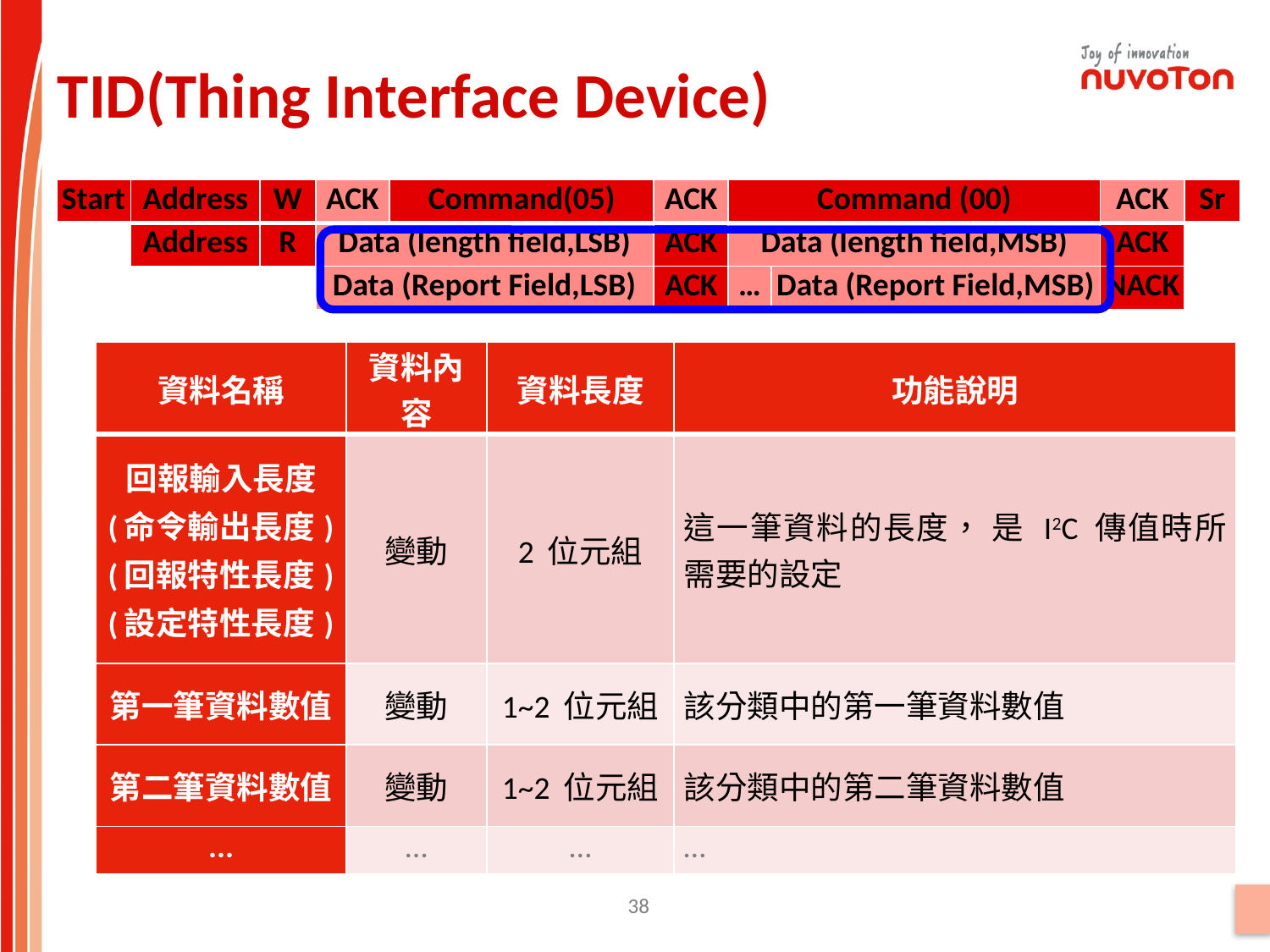

TID(Thing Interface Device)
| Start | Address | W | ACK | Command(05) | ACK | Command (00) |  | ACK | Sr |
| --- | --- | --- | --- | --- | --- | --- | --- | --- | --- |
|  | Address | R | Data (length field,LSB) |  | ACK | Data (length field,MSB) |  | ACK |  |
|  |  |  | Data (Report Field,LSB) |  | ACK | … | Data (Report Field,MSB) | NACK |  |

| 資料名稱 | 資料內容 | 資料長度 | 功能說明 |
| --- | --- | --- | --- |
| 回報輸入長度 (命令輸出長度) (回報特性長度) (設定特性長度) | 變動 | 2 位元組 | 這一筆資料的長度， 是 I2C 傳值時所需要的設定 |
| 第一筆資料數值 | 變動 | 1~2 位元組 | 該分類中的第一筆資料數值 |
| 第二筆資料數值 | 變動 | 1~2 位元組 | 該分類中的第二筆資料數值 |
| ... | … | … | … |
38